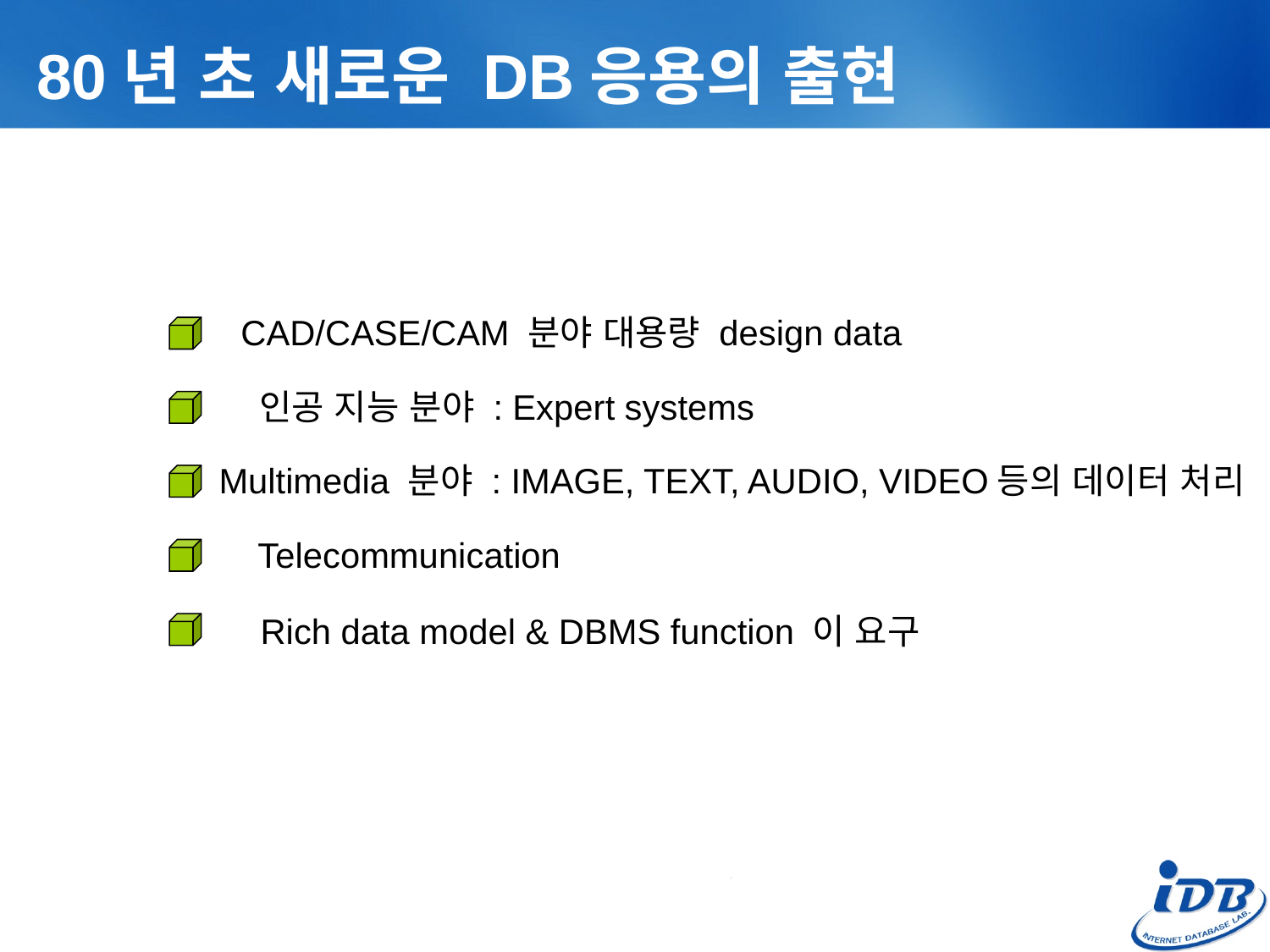

# 80년 초 새로운 DB응용의 출현
CAD/CASE/CAM 분야 대용량 design data

인공 지능 분야 : Expert systems

Multimedia 분야 : IMAGE, TEXT, AUDIO, VIDEO등의 데이터 처리

Telecommunication

Rich data model & DBMS function 이 요구